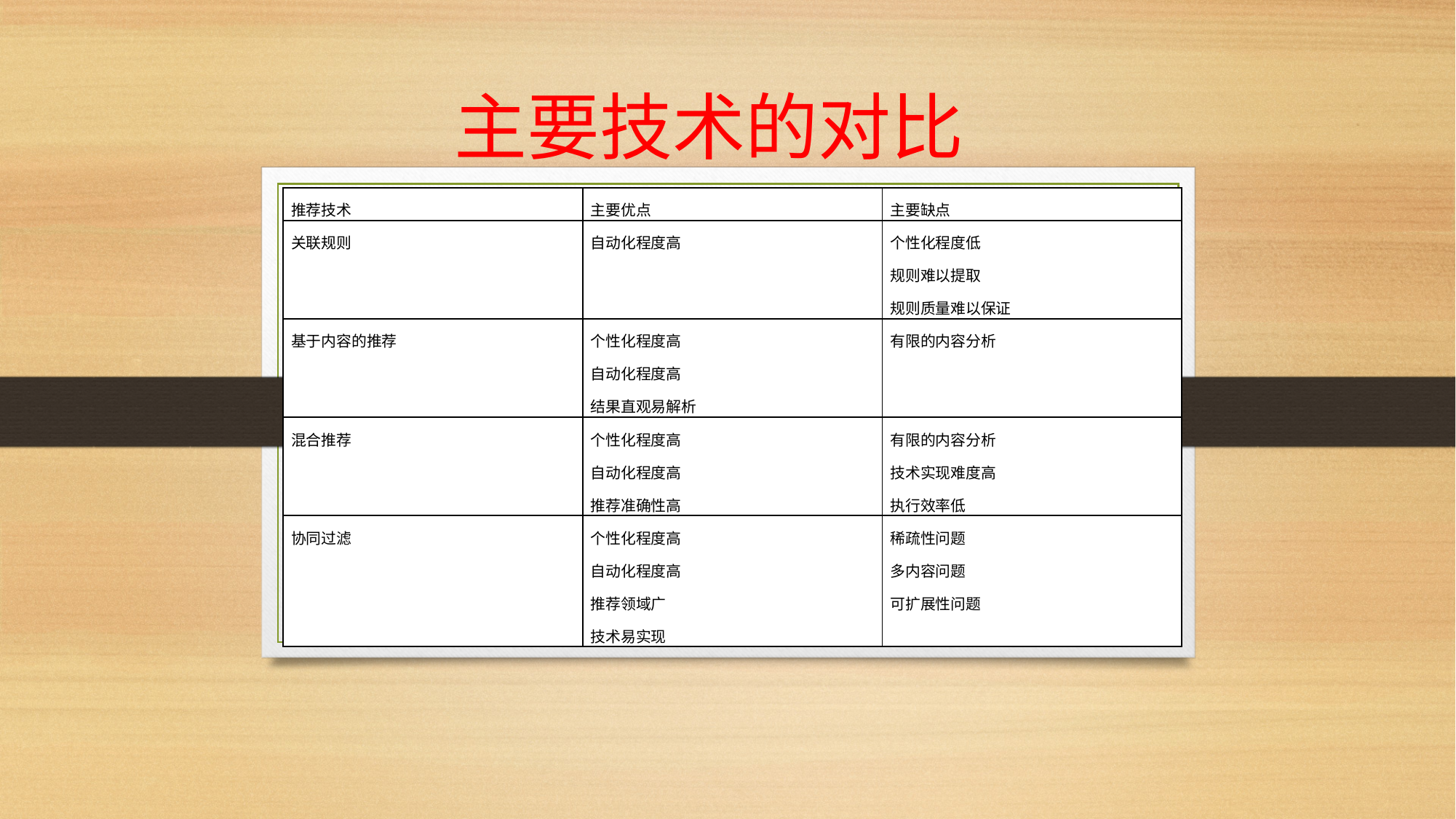

# 主要技术的对比
| 推荐技术 | 主要优点 | 主要缺点 |
| --- | --- | --- |
| 关联规则 | 自动化程度高 | 个性化程度低 规则难以提取 规则质量难以保证 |
| 基于内容的推荐 | 个性化程度高 自动化程度高 结果直观易解析 | 有限的内容分析 |
| 混合推荐 | 个性化程度高 自动化程度高 推荐准确性高 | 有限的内容分析 技术实现难度高 执行效率低 |
| 协同过滤 | 个性化程度高 自动化程度高 推荐领域广 技术易实现 | 稀疏性问题 多内容问题 可扩展性问题 |